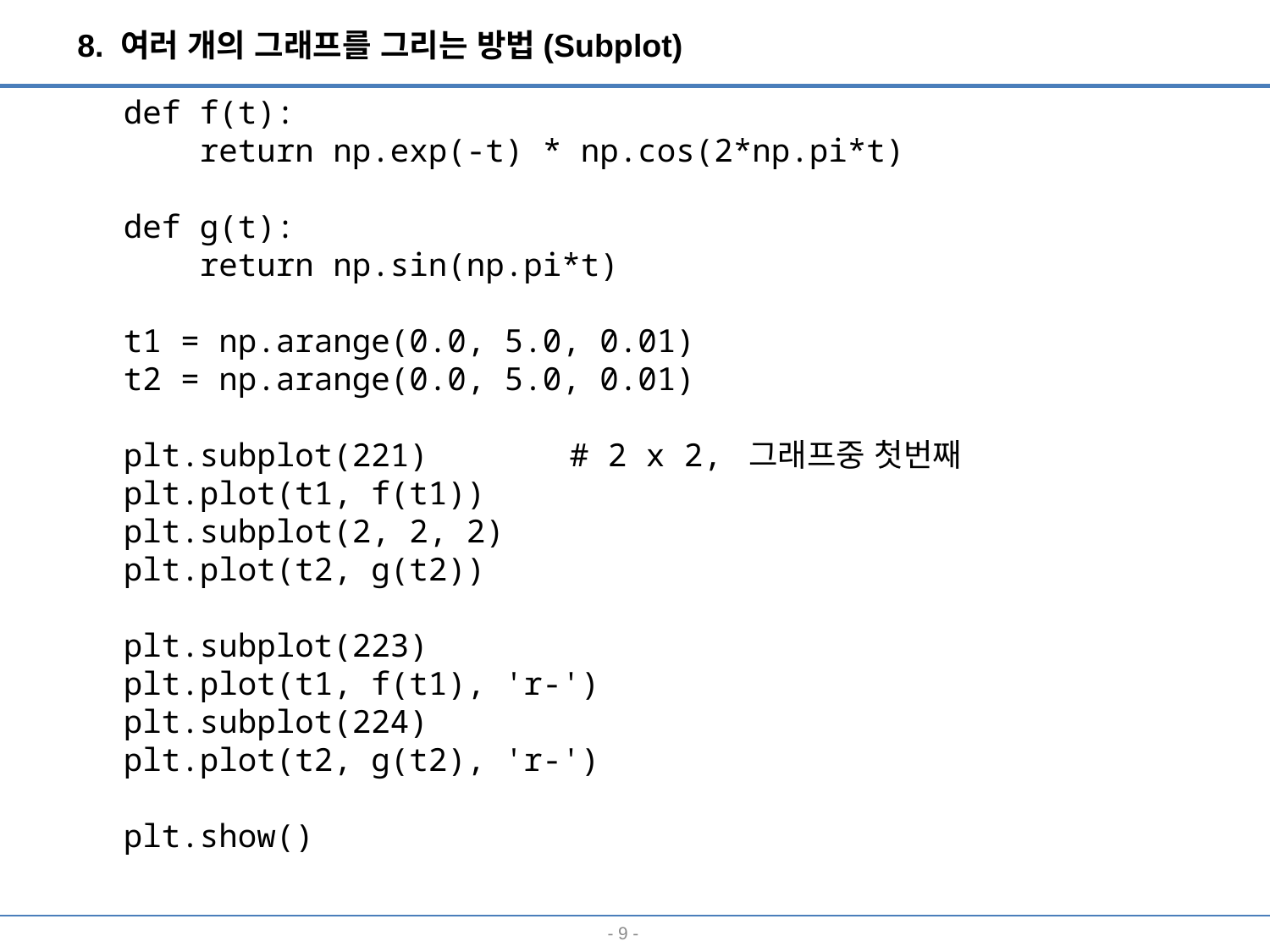

8. 여러 개의 그래프를 그리는 방법(Subplot)
def f(t):
    return np.exp(-t) * np.cos(2*np.pi*t)

def g(t):
    return np.sin(np.pi*t)

t1 = np.arange(0.0, 5.0, 0.01)
t2 = np.arange(0.0, 5.0, 0.01)

plt.subplot(221)		# 2 x 2, 그래프중 첫번째
plt.plot(t1, f(t1))
plt.subplot(2, 2, 2)
plt.plot(t2, g(t2))

plt.subplot(223)
plt.plot(t1, f(t1), 'r-')
plt.subplot(224)
plt.plot(t2, g(t2), 'r-')

plt.show()
- 9 -